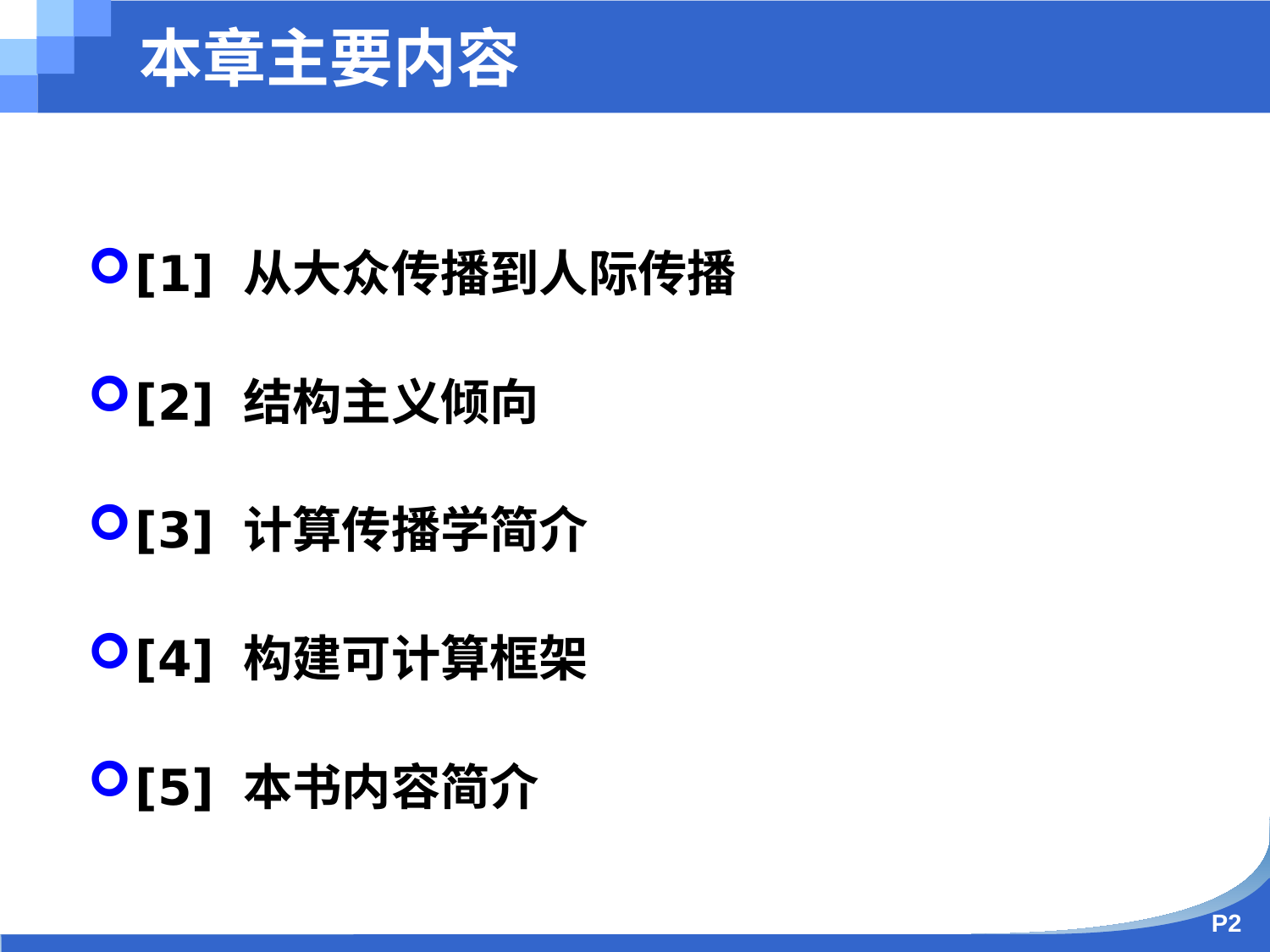

本章主要内容
[1] 从大众传播到人际传播
[2] 结构主义倾向
[3] 计算传播学简介
[4] 构建可计算框架
[5] 本书内容简介
P2